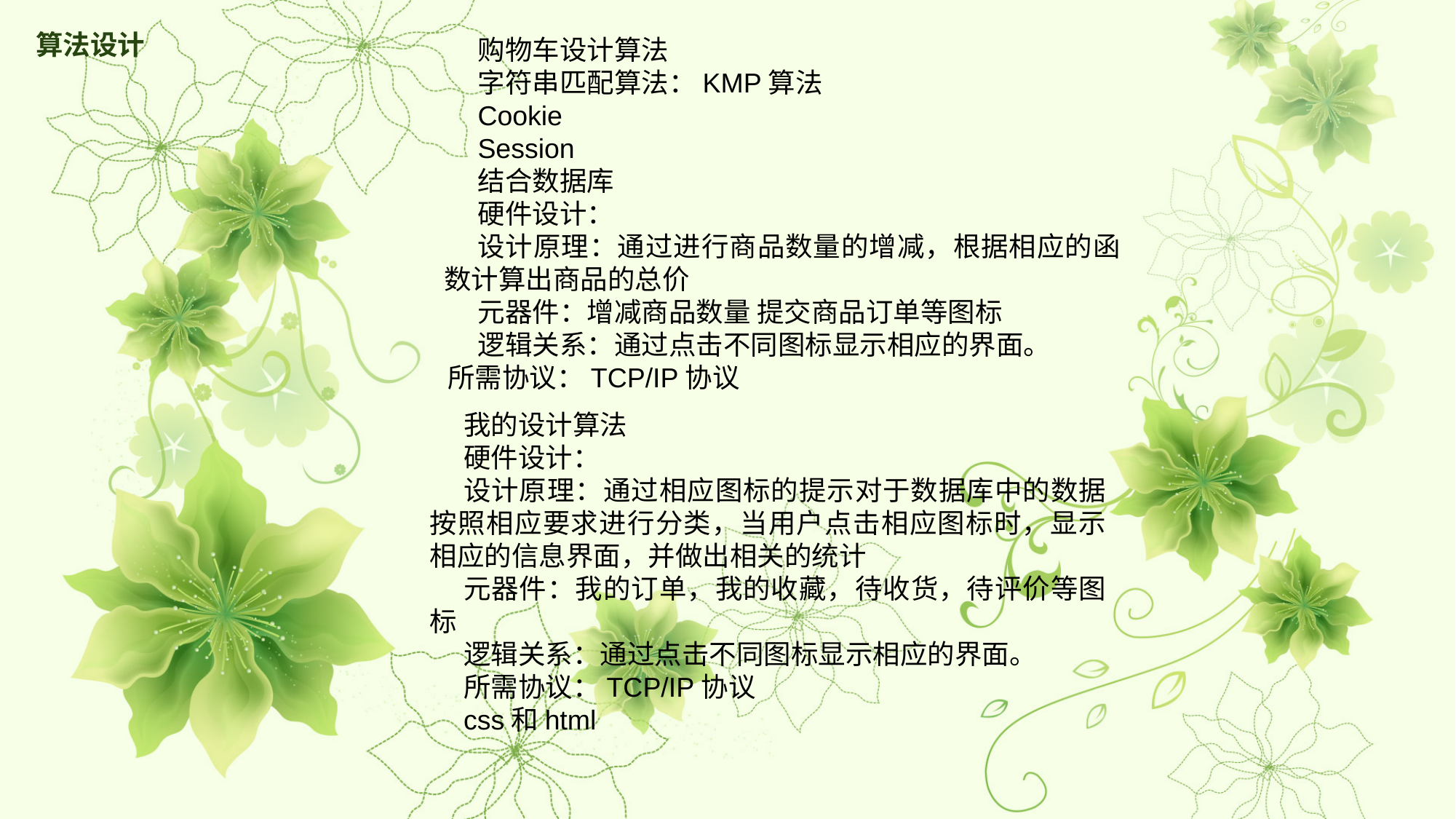

算法设计
购物车设计算法
字符串匹配算法：KMP算法
Cookie
Session
结合数据库
硬件设计：
设计原理：通过进行商品数量的增减，根据相应的函数计算出商品的总价
元器件：增减商品数量 提交商品订单等图标
逻辑关系：通过点击不同图标显示相应的界面。
所需协议：TCP/IP协议
我的设计算法
硬件设计：
设计原理：通过相应图标的提示对于数据库中的数据按照相应要求进行分类，当用户点击相应图标时，显示相应的信息界面，并做出相关的统计
元器件：我的订单，我的收藏，待收货，待评价等图标
逻辑关系：通过点击不同图标显示相应的界面。
所需协议：TCP/IP协议
css和html